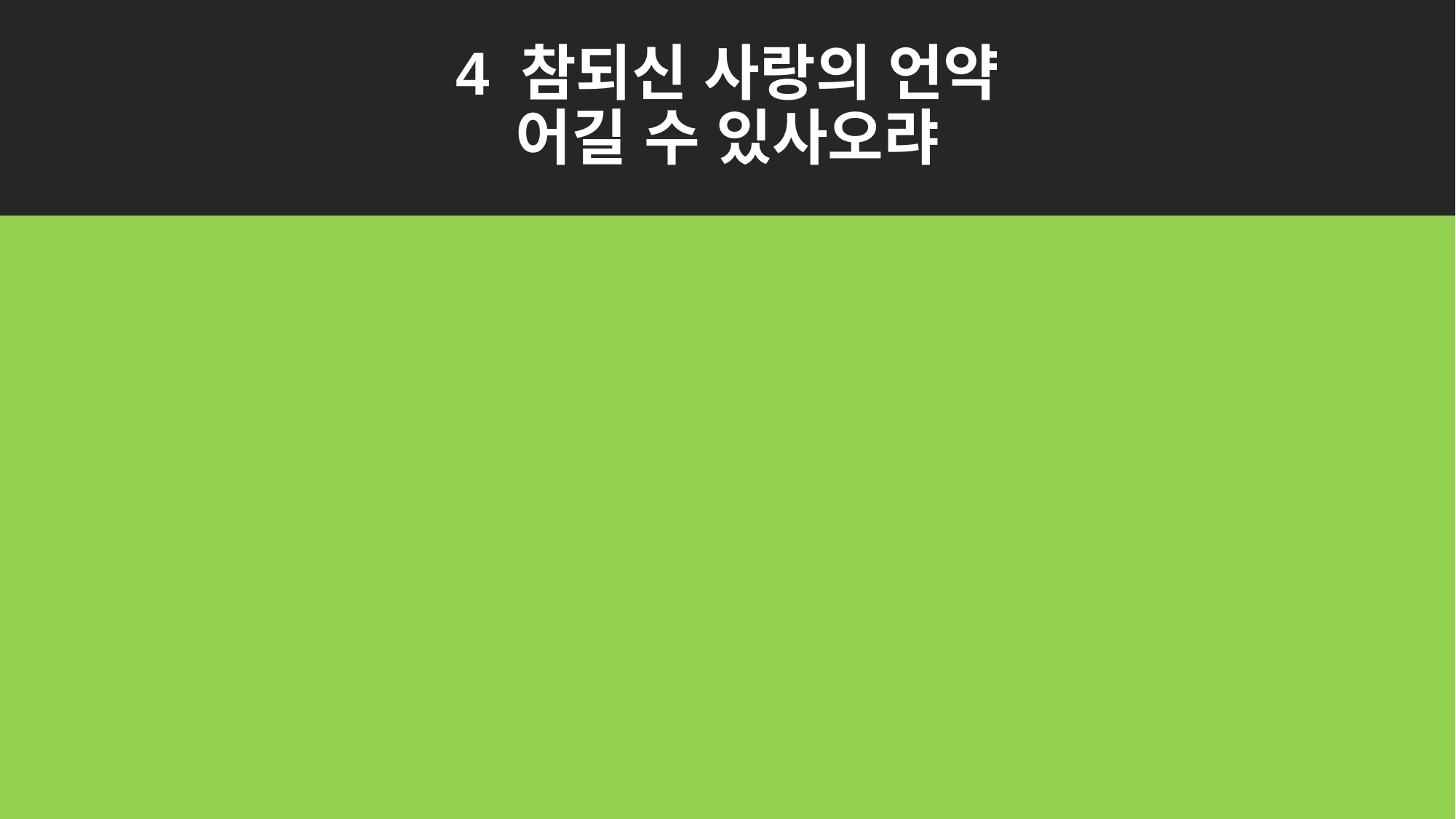

# 4 참되신 사랑의 언약 어길 수 있사오랴